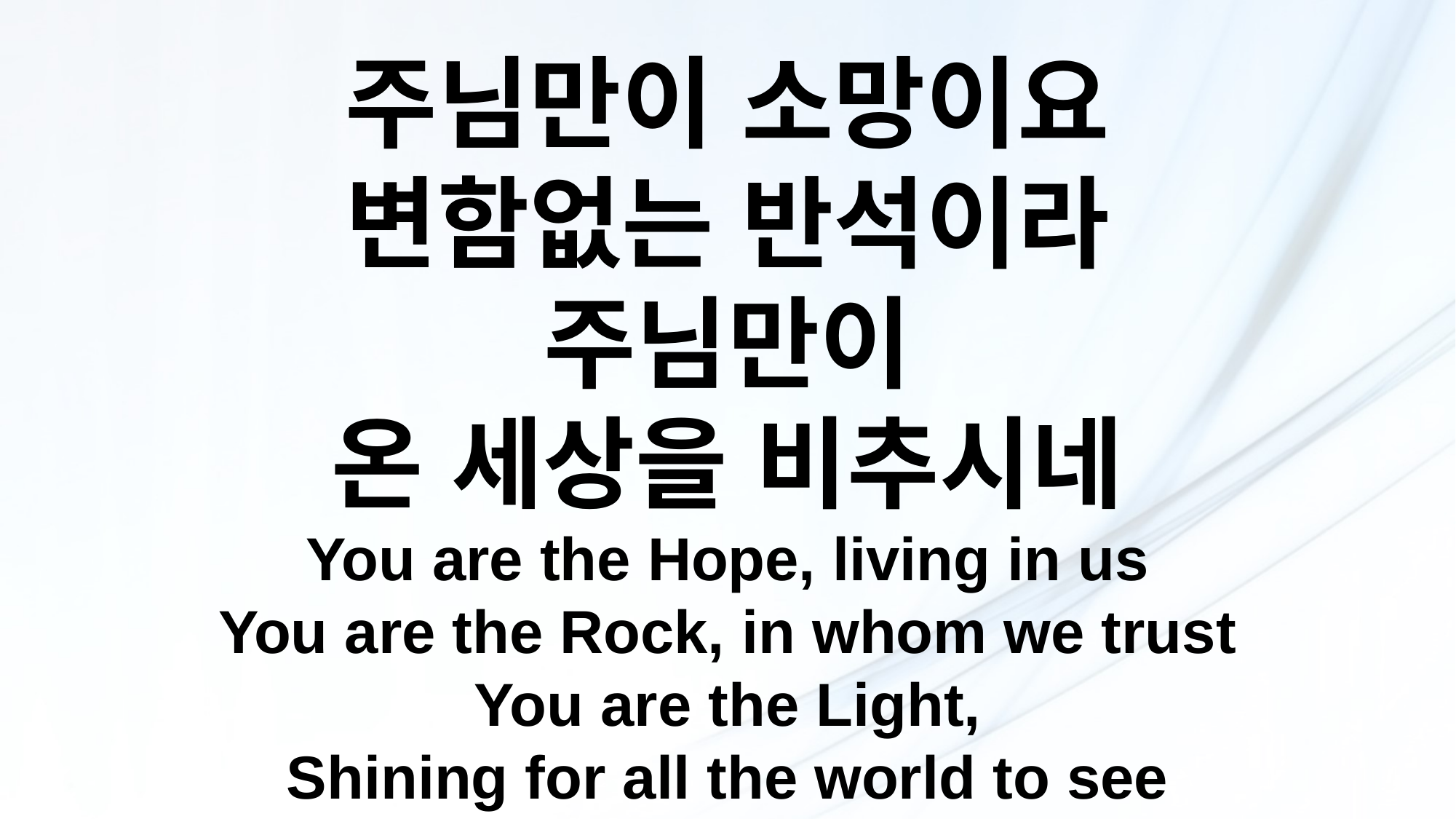

주님만이 소망이요
변함없는 반석이라
주님만이
온 세상을 비추시네
You are the Hope, living in us
You are the Rock, in whom we trust
You are the Light,
Shining for all the world to see